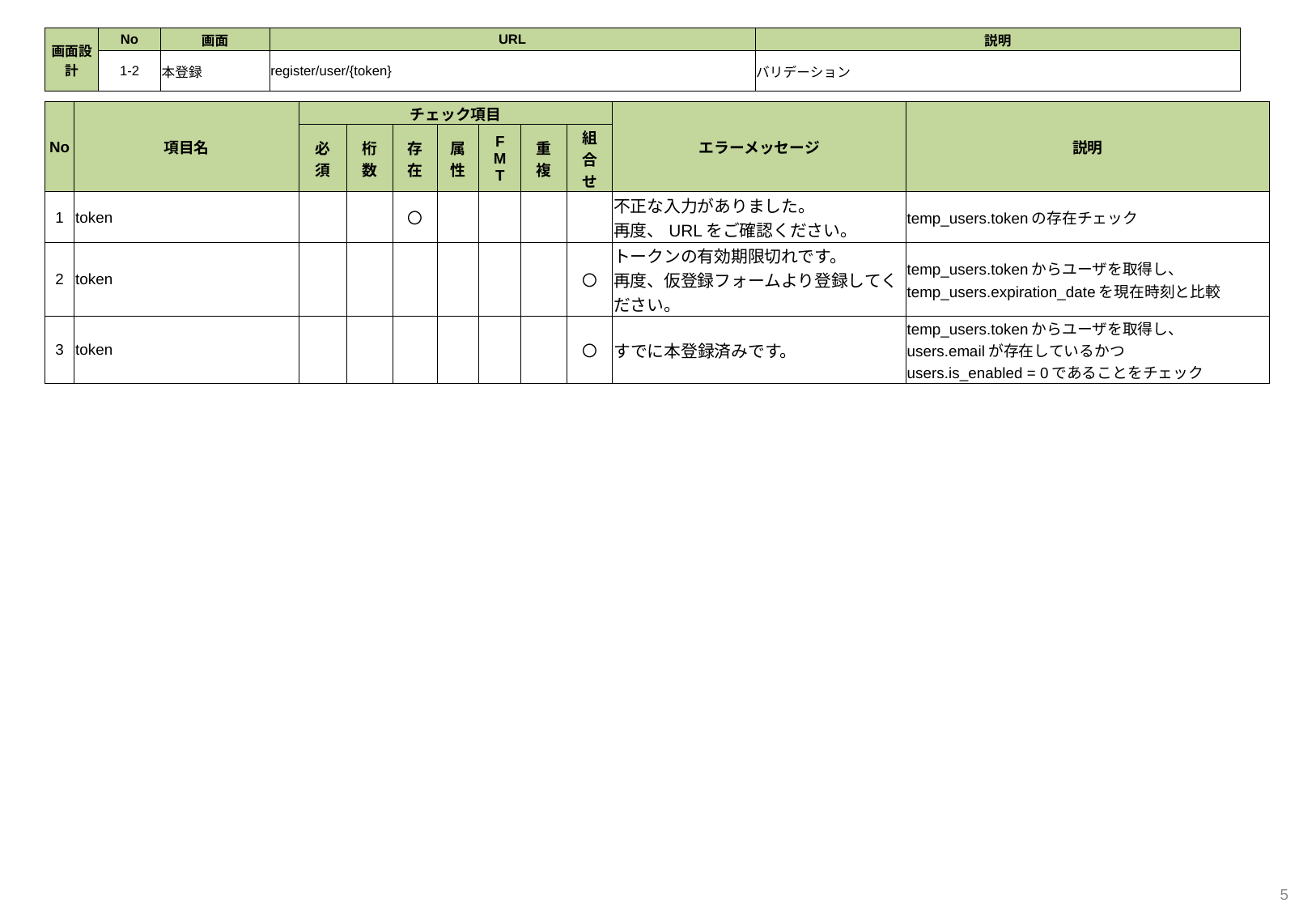

| 画面設計 | No | 画面 | URL | 説明 |
| --- | --- | --- | --- | --- |
|  | 1-2 | 本登録 | register/user/{token} | バリデーション |
| No | 項目名 | チェック項目 |  |  |  |  |  |  | エラーメッセージ | 説明 |
| --- | --- | --- | --- | --- | --- | --- | --- | --- | --- | --- |
|  |  | 必 須 | 桁 数 | 存 在 | 属 性 | F M T | 重 複 | 組 合 せ |  |  |
| 1 | token |  |  | 〇 |  |  |  |  | 不正な入力がありました。 再度、URLをご確認ください。 | temp\_users.tokenの存在チェック |
| 2 | token |  |  |  |  |  |  | 〇 | トークンの有効期限切れです。 再度、仮登録フォームより登録してください。 | temp\_users.tokenからユーザを取得し、 temp\_users.expiration\_dateを現在時刻と比較 |
| 3 | token |  |  |  |  |  |  | 〇 | すでに本登録済みです。 | temp\_users.tokenからユーザを取得し、 users.emailが存在しているかつ users.is\_enabled = 0であることをチェック |
5